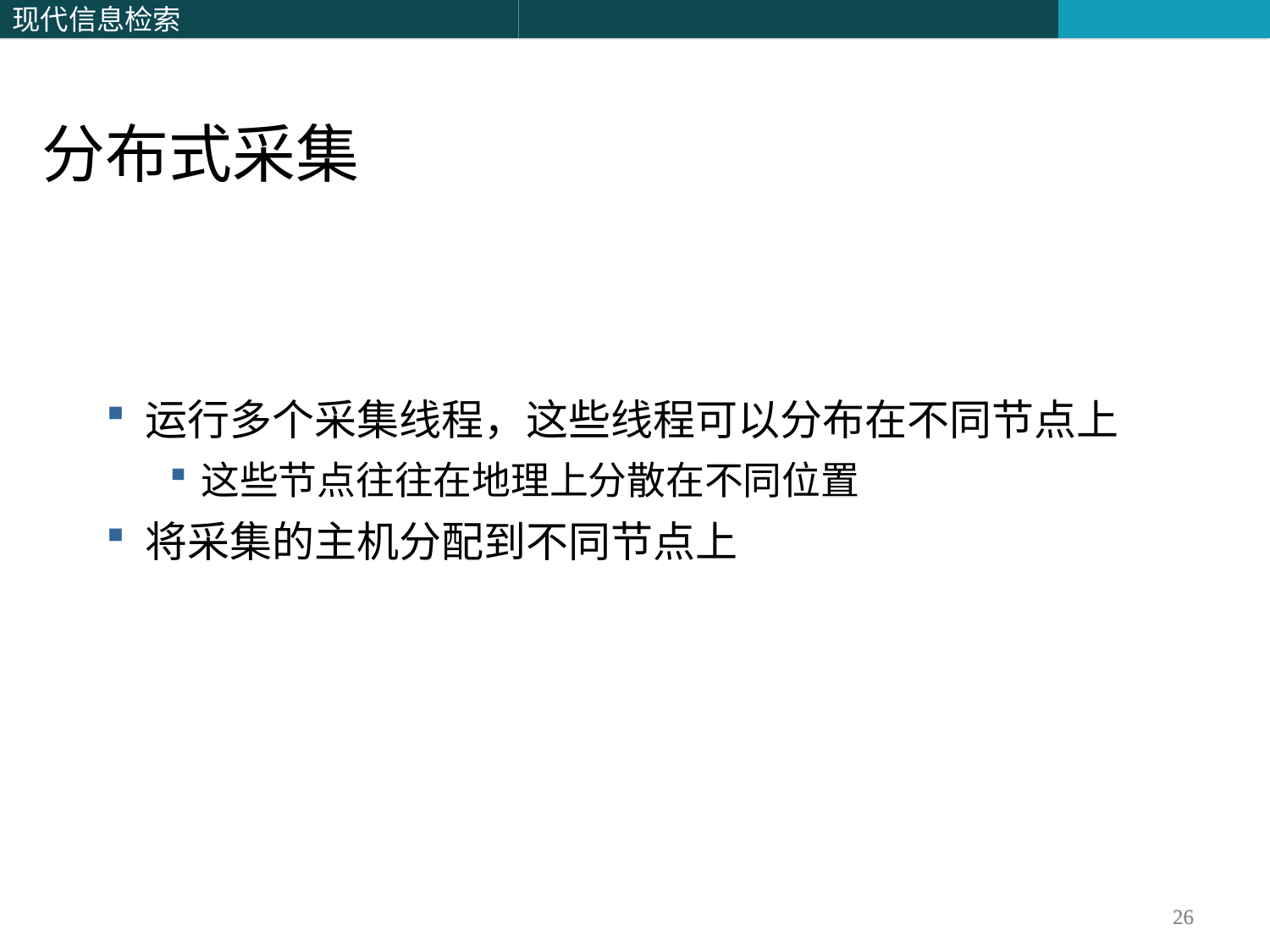

分布式采集
运行多个采集线程，这些线程可以分布在不同节点上
这些节点往往在地理上分散在不同位置
将采集的主机分配到不同节点上
26
26